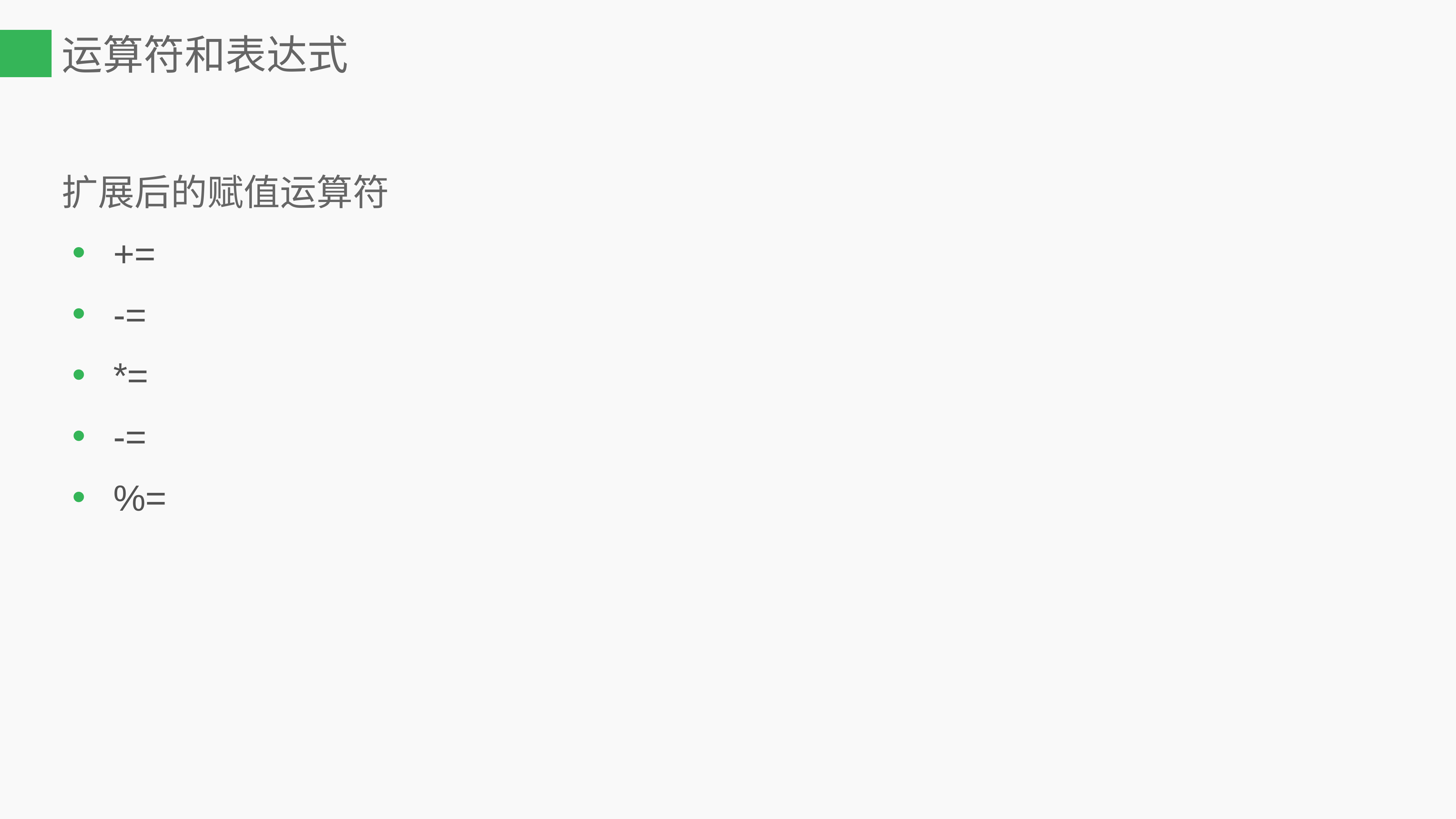

# 运算符和表达式
扩展后的赋值运算符
+=
-=
*=
-=
%=